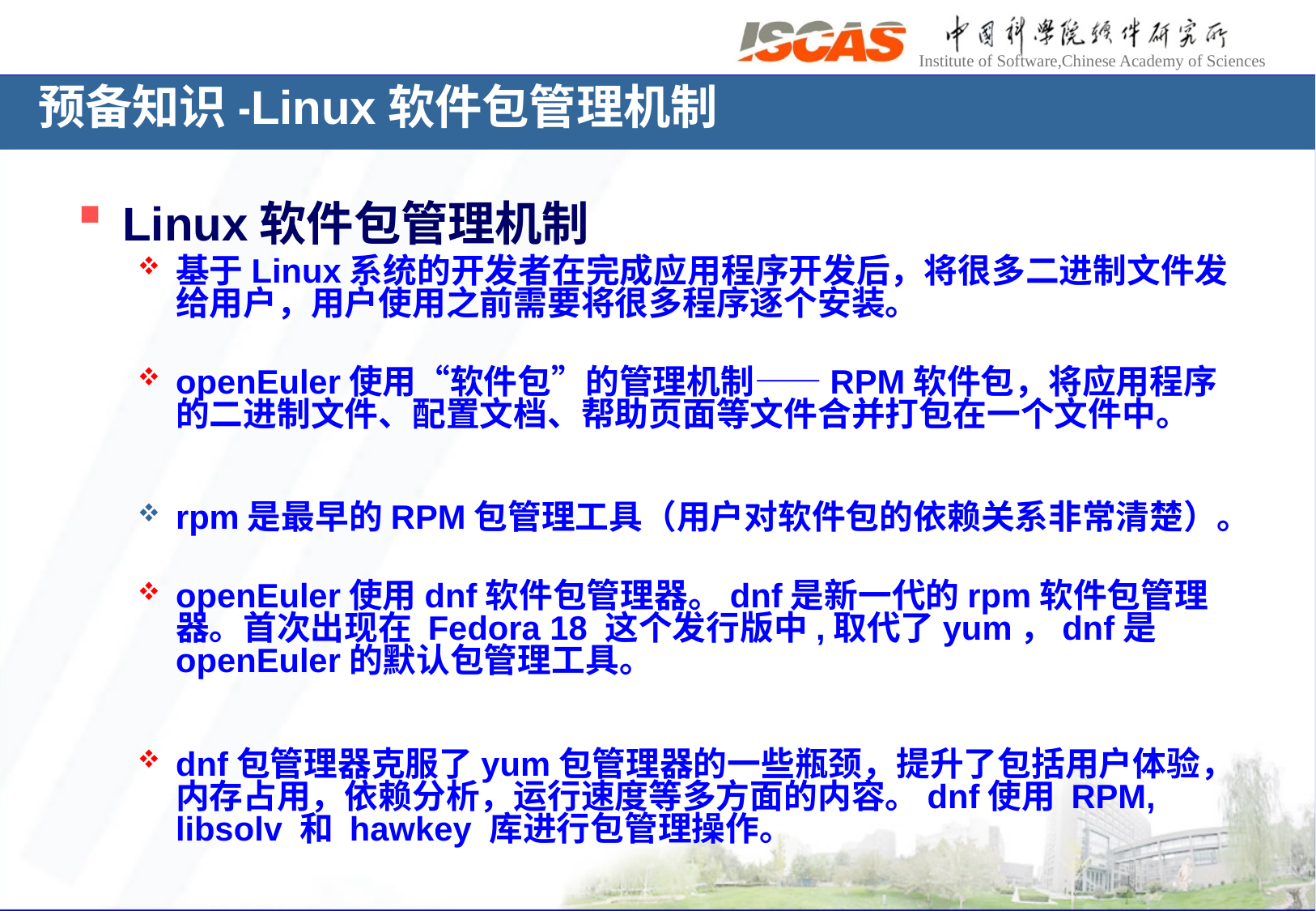

# 预备知识-Linux软件包管理机制
Linux软件包管理机制
基于Linux系统的开发者在完成应用程序开发后，将很多二进制文件发给用户，用户使用之前需要将很多程序逐个安装。

openEuler使用“软件包”的管理机制——RPM软件包，将应用程序的二进制文件、配置文档、帮助页面等文件合并打包在一个文件中。

rpm是最早的RPM包管理工具（用户对软件包的依赖关系非常清楚）。

openEuler使用dnf软件包管理器。dnf是新一代的rpm软件包管理器。首次出现在 Fedora 18 这个发行版中,取代了yum，dnf是openEuler的默认包管理工具。

dnf包管理器克服了yum包管理器的一些瓶颈，提升了包括用户体验，内存占用，依赖分析，运行速度等多方面的内容。dnf使用 RPM, libsolv 和 hawkey 库进行包管理操作。